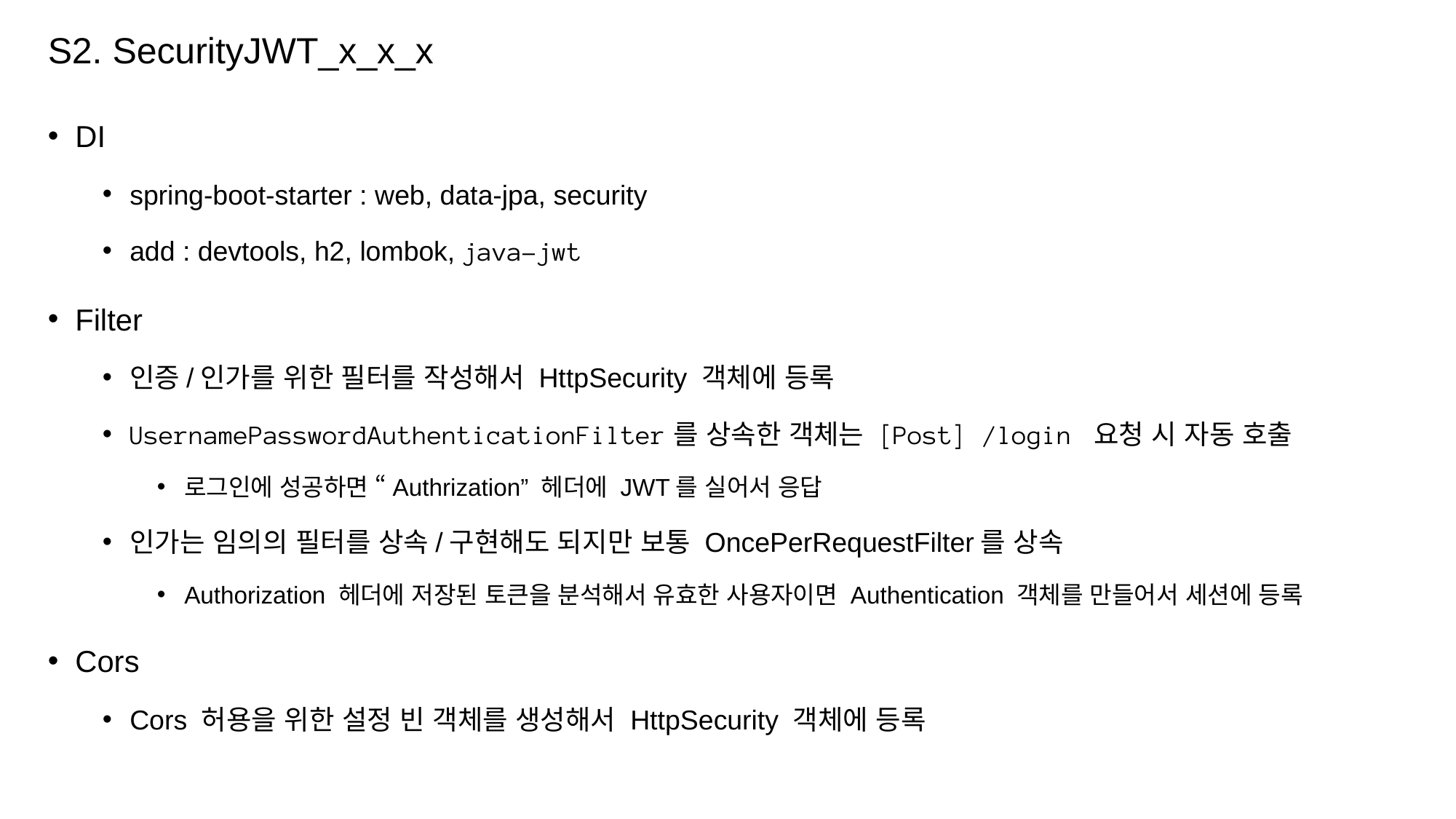

# S2. SecurityJWT_x_x_x
DI
spring-boot-starter : web, data-jpa, security
add : devtools, h2, lombok, java-jwt
Filter
인증/인가를 위한 필터를 작성해서 HttpSecurity 객체에 등록
UsernamePasswordAuthenticationFilter를 상속한 객체는 [Post] /login 요청 시 자동 호출
로그인에 성공하면 “Authrization” 헤더에 JWT를 실어서 응답
인가는 임의의 필터를 상속/구현해도 되지만 보통 OncePerRequestFilter를 상속
Authorization 헤더에 저장된 토큰을 분석해서 유효한 사용자이면 Authentication 객체를 만들어서 세션에 등록
Cors
Cors 허용을 위한 설정 빈 객체를 생성해서 HttpSecurity 객체에 등록